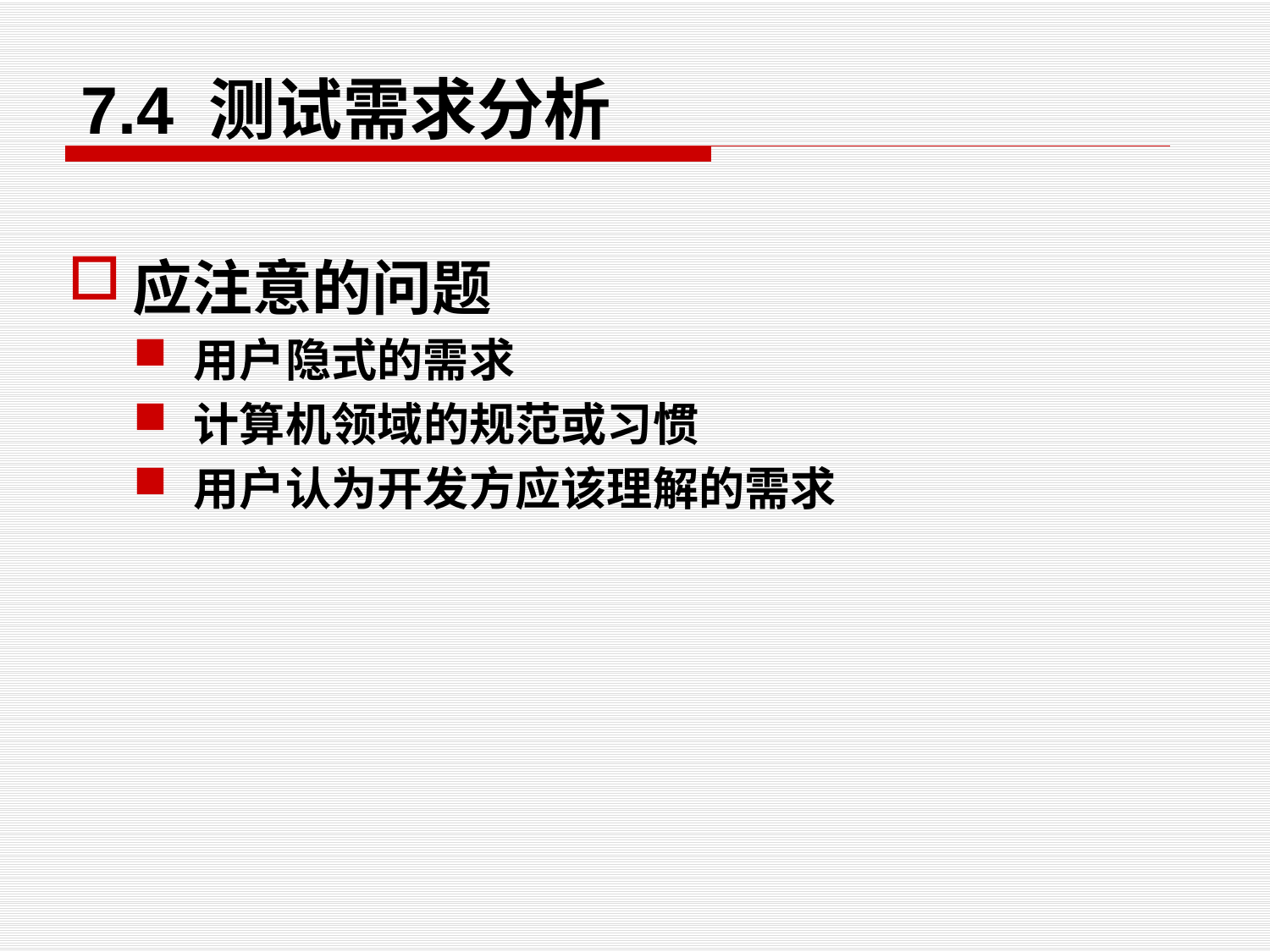

# 7.4 测试需求分析
应注意的问题
用户隐式的需求
计算机领域的规范或习惯
用户认为开发方应该理解的需求